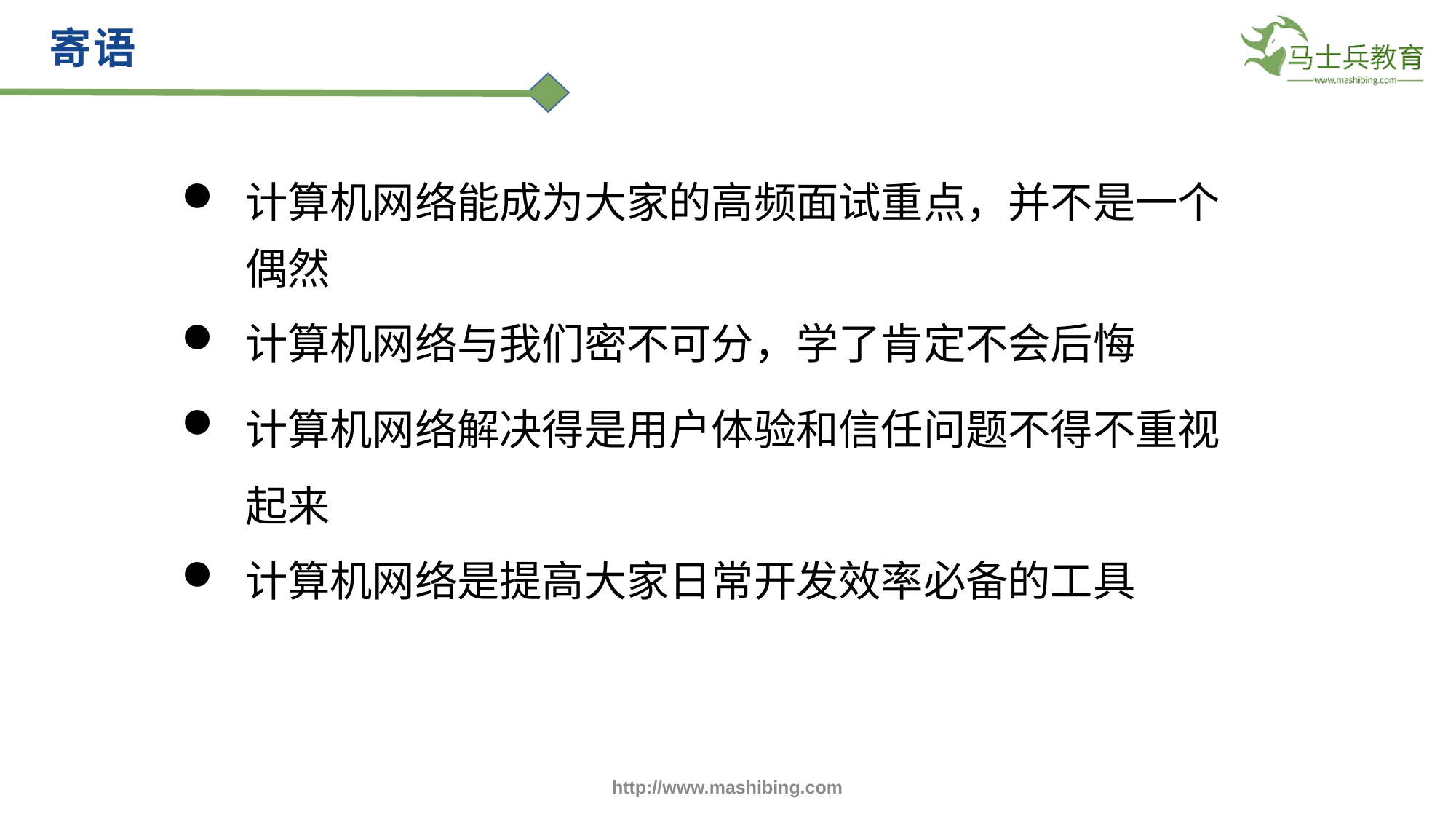

寄语
计算机网络能成为大家的高频面试重点，并不是一个偶然
计算机网络与我们密不可分，学了肯定不会后悔
计算机网络解决得是用户体验和信任问题不得不重视起来
计算机网络是提高大家日常开发效率必备的工具